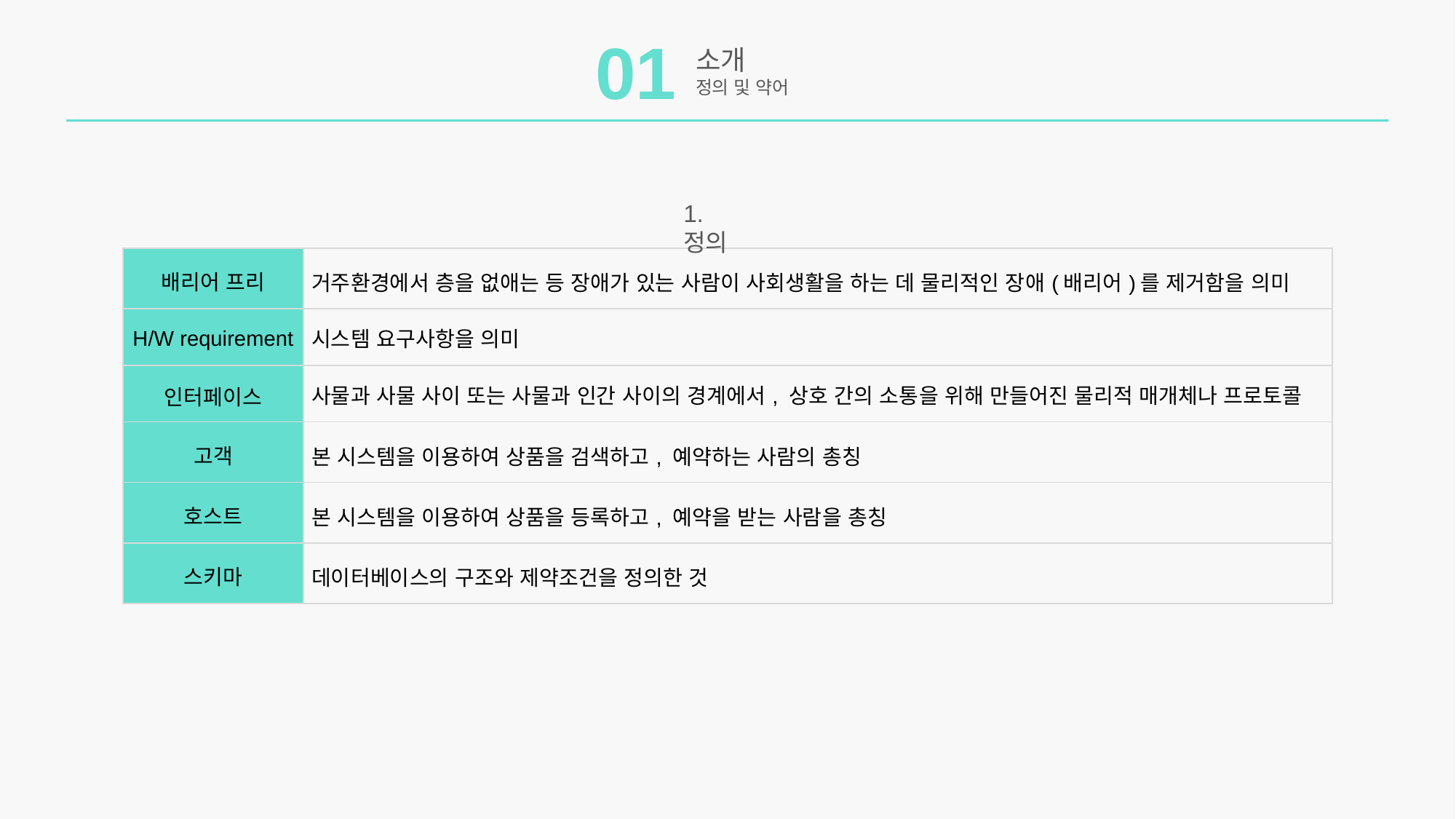

01
소개
정의 및 약어

1. 정의
| 배리어 프리 | 거주환경에서 층을 없애는 등 장애가 있는 사람이 사회생활을 하는 데 물리적인 장애(배리어)를 제거함을 의미 |
| --- | --- |
| H/W requirement | 시스템 요구사항을 의미 |
| 인터페이스 | 사물과 사물 사이 또는 사물과 인간 사이의 경계에서, 상호 간의 소통을 위해 만들어진 물리적 매개체나 프로토콜 |
| 고객 | 본 시스템을 이용하여 상품을 검색하고, 예약하는 사람의 총칭 |
| 호스트 | 본 시스템을 이용하여 상품을 등록하고, 예약을 받는 사람을 총칭 |
| 스키마 | 데이터베이스의 구조와 제약조건을 정의한 것 |